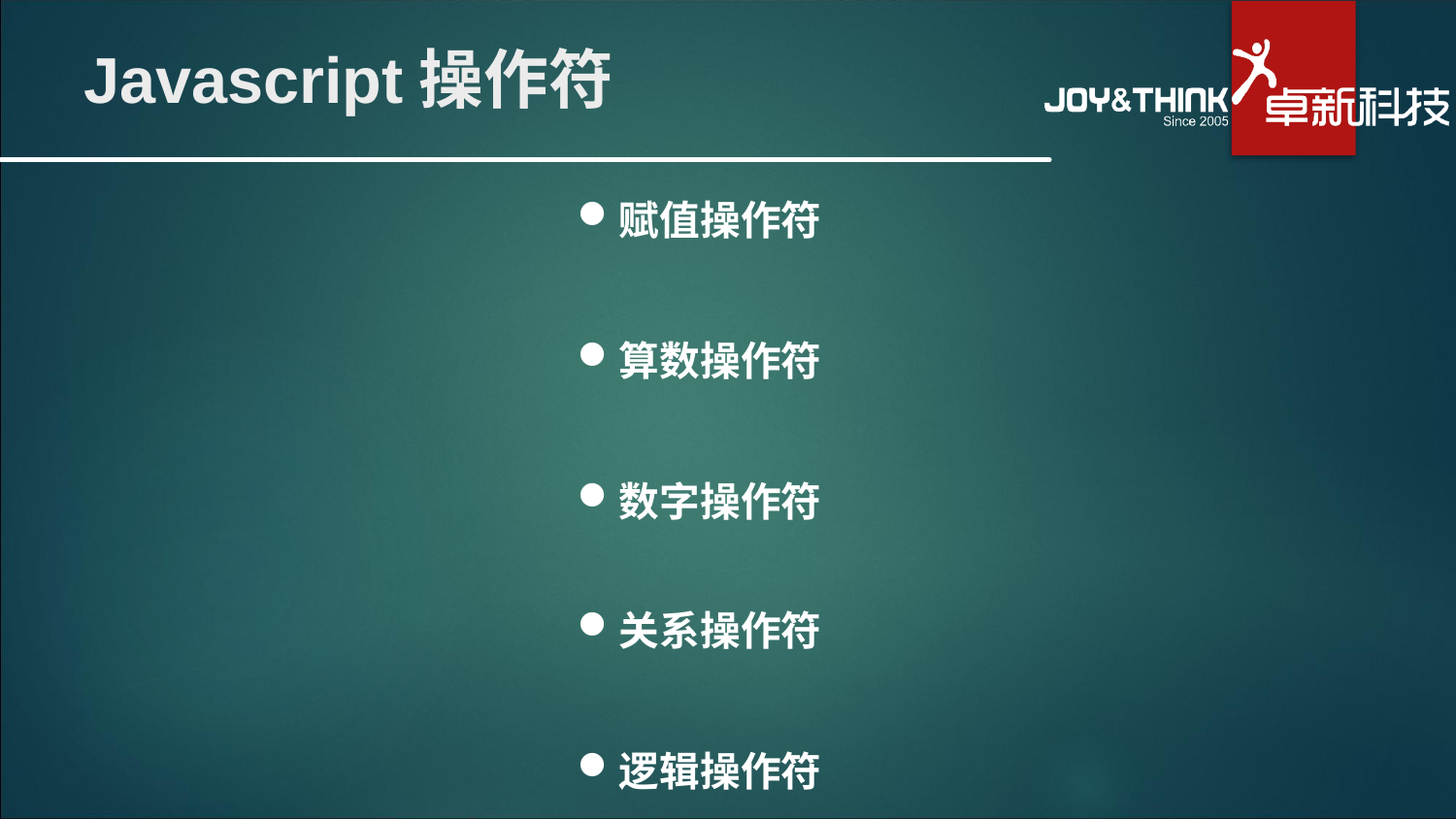

# Javascript操作符
赋值操作符

算数操作符

数字操作符
关系操作符

逻辑操作符